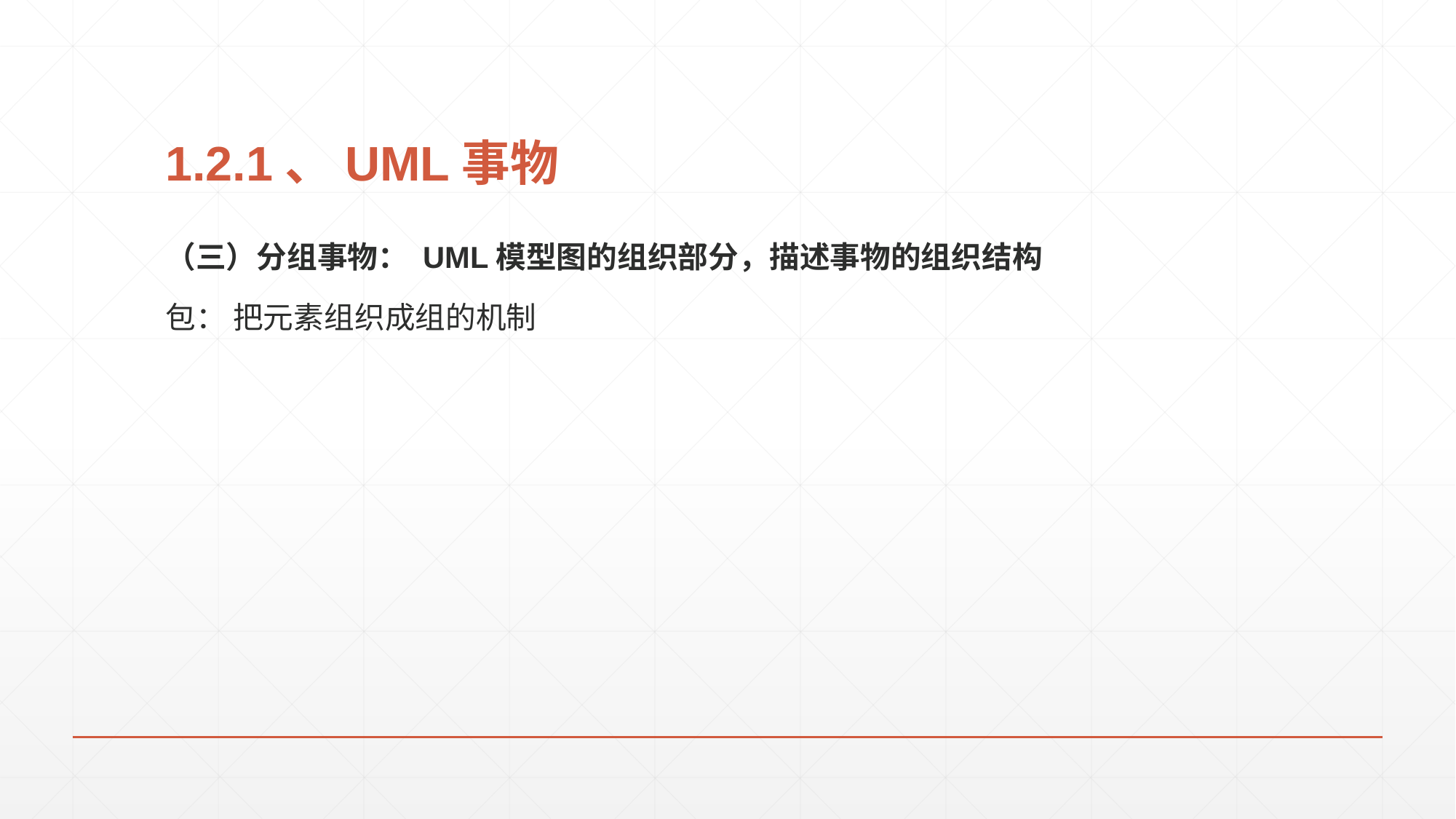

# 1.2.1、UML事物
（三）分组事物： UML模型图的组织部分，描述事物的组织结构
包： 把元素组织成组的机制